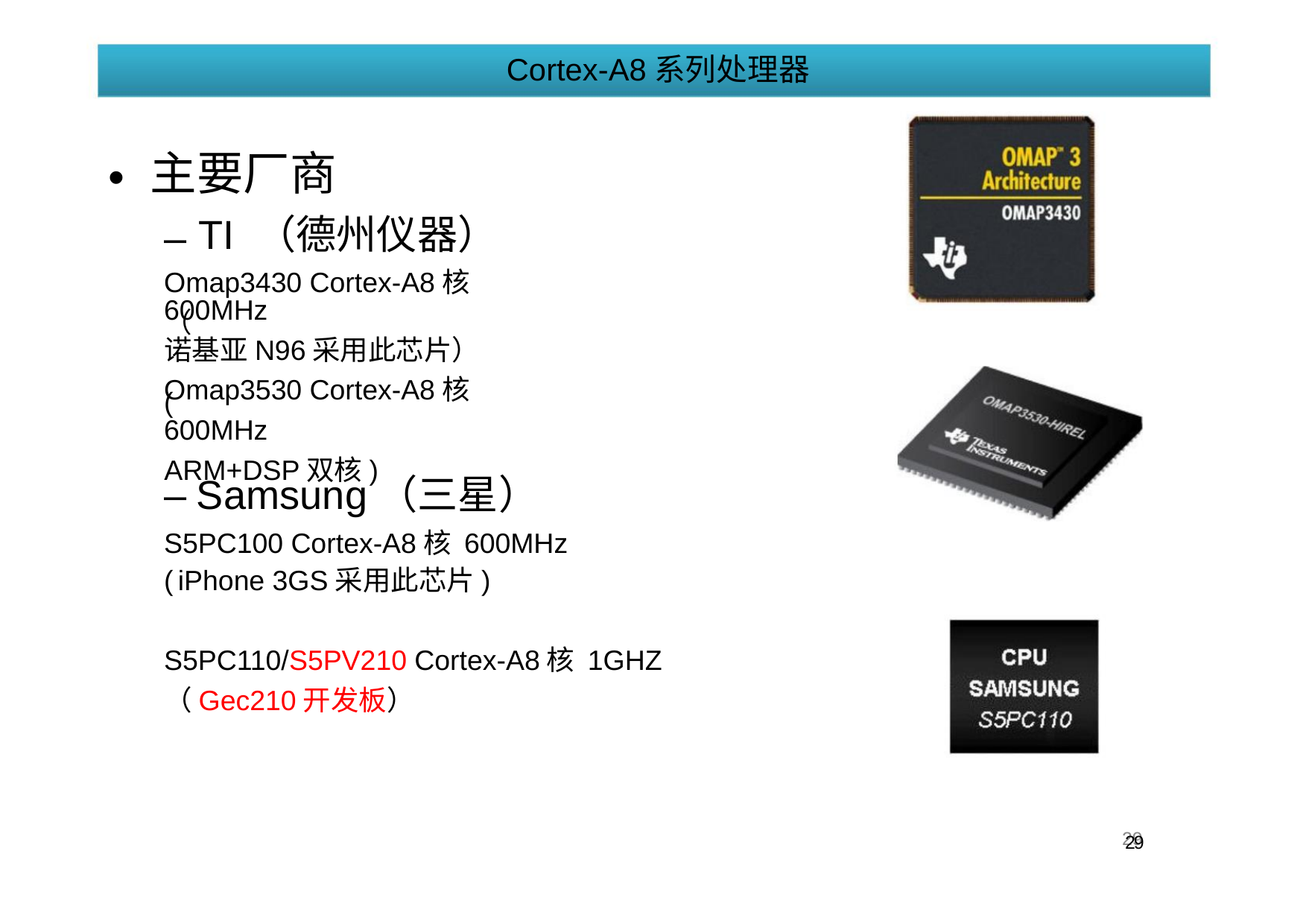

Cortex-A8系列处理器
主要厂商
•
TI （德州仪器）
–
Omap3430 Cortex-A8核600MHz
诺基亚N96采用此芯片）
Omap3530 Cortex-A8核600MHz
ARM+DSP双核)
（
(
– Samsung（三星）
S5PC100 Cortex-A8核 600MHz
(
iPhone 3GS采用此芯片)
S5PC110/S5PV210 Cortex-A8核 1GHZ
（Gec210开发板）
2
9
2
9